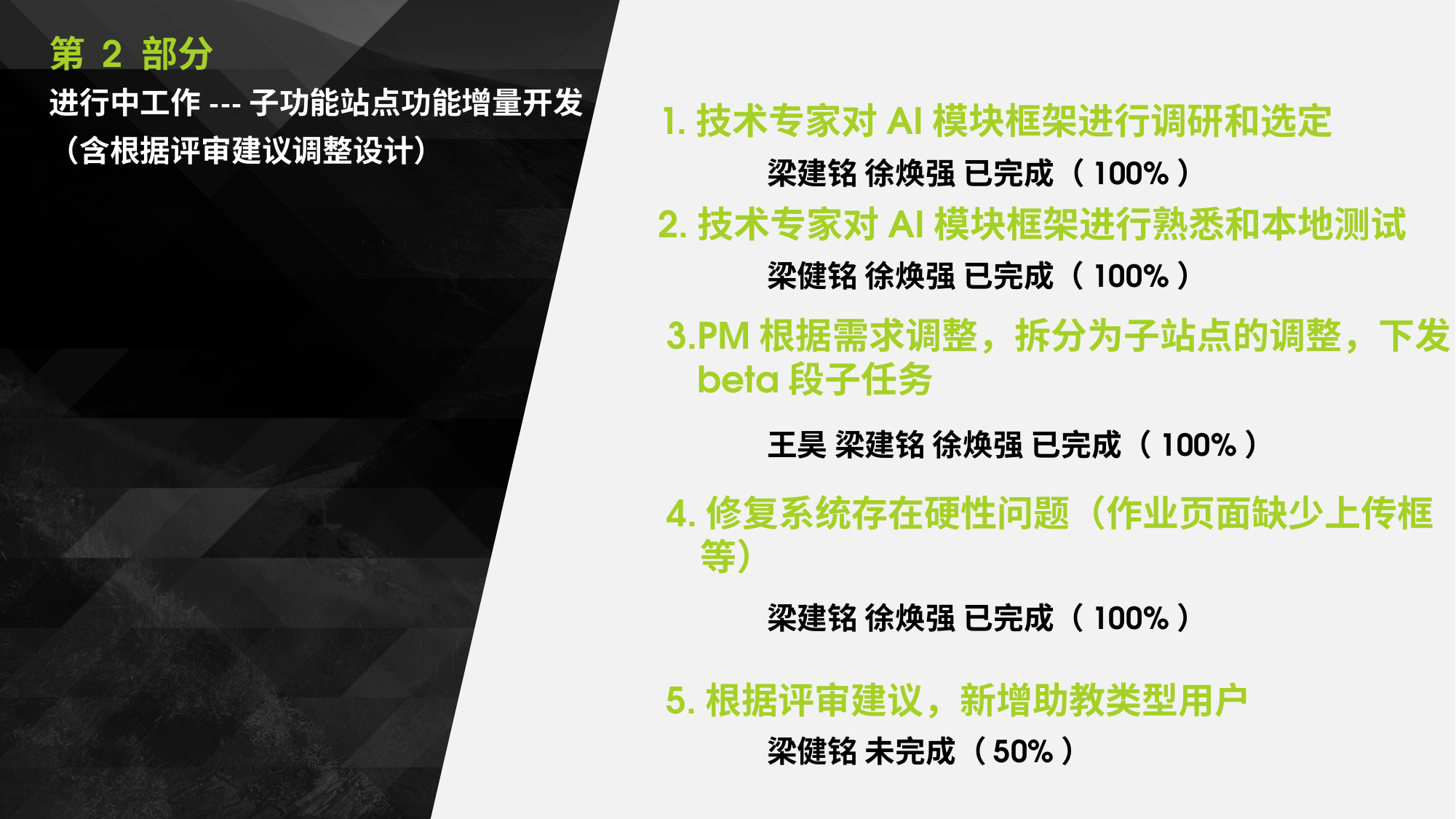

第 2 部分
进行中工作---子功能站点功能增量开发
（含根据评审建议调整设计）
1.技术专家对AI模块框架进行调研和选定
梁建铭 徐焕强 已完成（100%）
2.技术专家对AI模块框架进行熟悉和本地测试
梁健铭 徐焕强 已完成（100%）
3.PM根据需求调整，拆分为子站点的调整，下发
   beta段子任务
王昊 梁建铭 徐焕强 已完成（100%）
4.修复系统存在硬性问题（作业页面缺少上传框
   等）
梁建铭 徐焕强 已完成（100%）
5.根据评审建议，新增助教类型用户
梁健铭 未完成（50%）